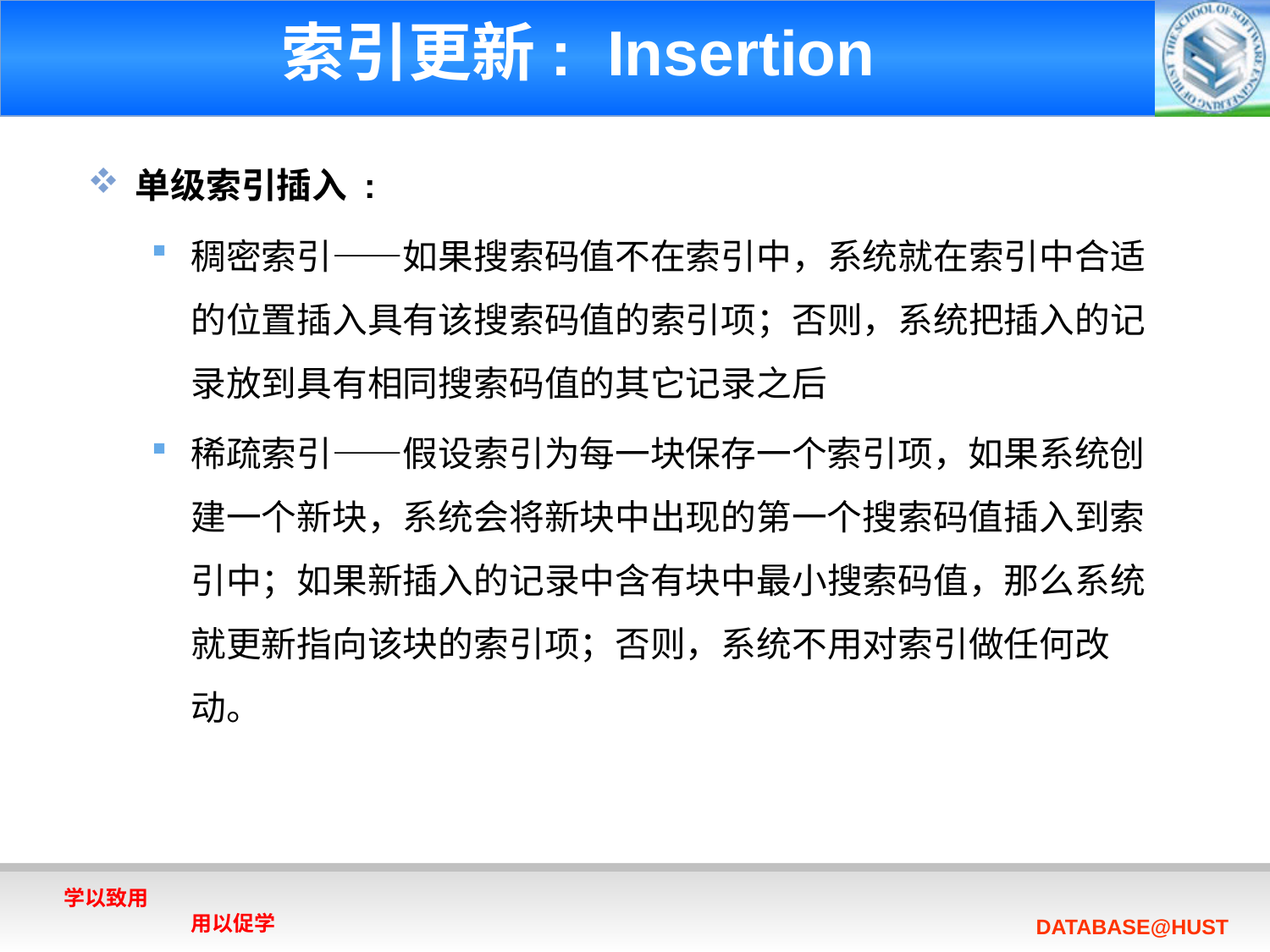

# 索引更新:  Insertion
单级索引插入 :
稠密索引——如果搜索码值不在索引中，系统就在索引中合适的位置插入具有该搜索码值的索引项；否则，系统把插入的记录放到具有相同搜索码值的其它记录之后
稀疏索引——假设索引为每一块保存一个索引项，如果系统创建一个新块，系统会将新块中出现的第一个搜索码值插入到索引中；如果新插入的记录中含有块中最小搜索码值，那么系统就更新指向该块的索引项；否则，系统不用对索引做任何改动。